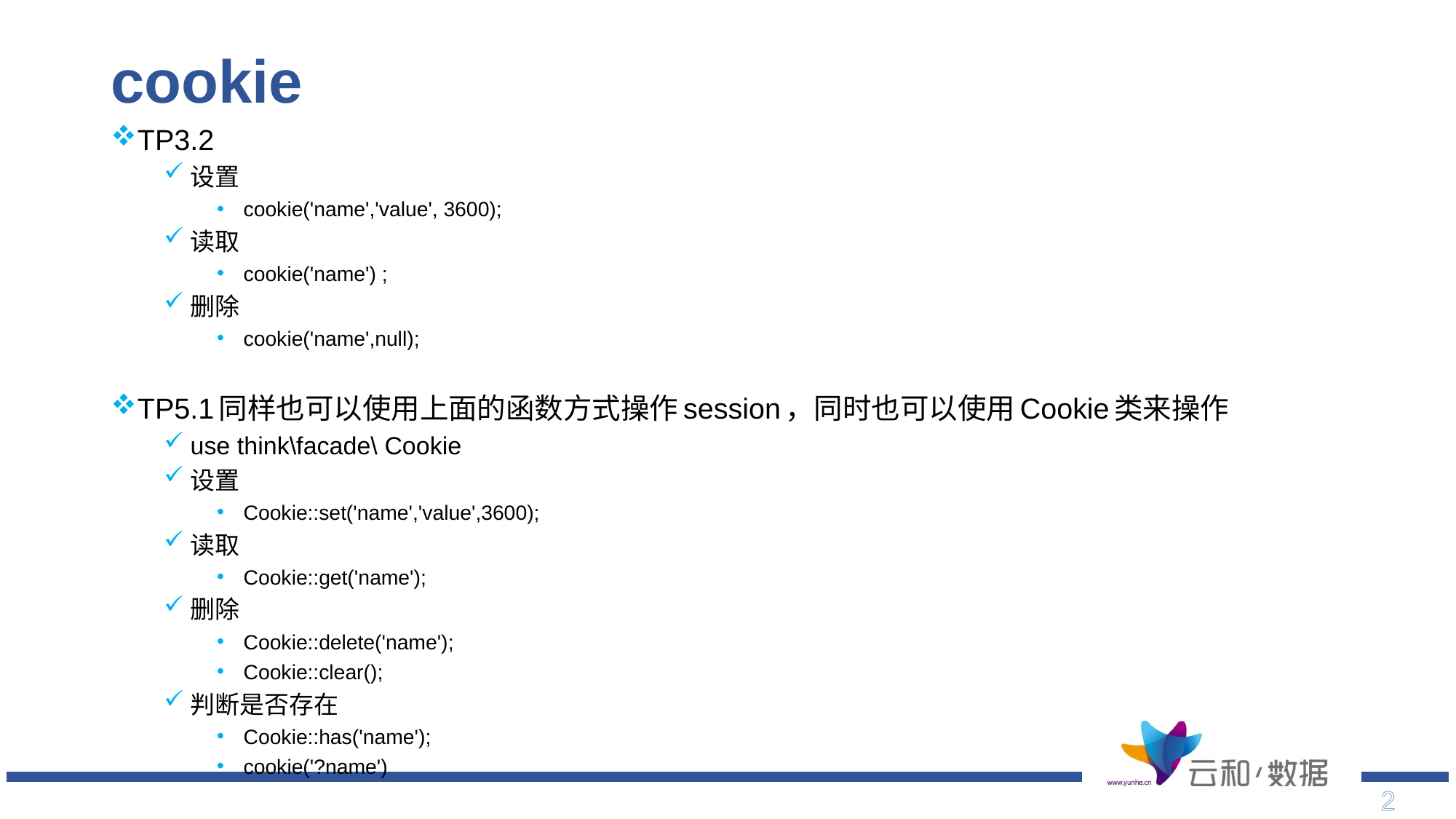

# cookie
TP3.2
设置
cookie('name','value', 3600);
读取
cookie('name') ;
删除
cookie('name',null);

TP5.1同样也可以使用上面的函数方式操作session，同时也可以使用Cookie类来操作
use think\facade\ Cookie
设置
Cookie::set('name','value',3600);
读取
Cookie::get('name');
删除
Cookie::delete('name');
Cookie::clear();
判断是否存在
Cookie::has('name');
cookie('?name')